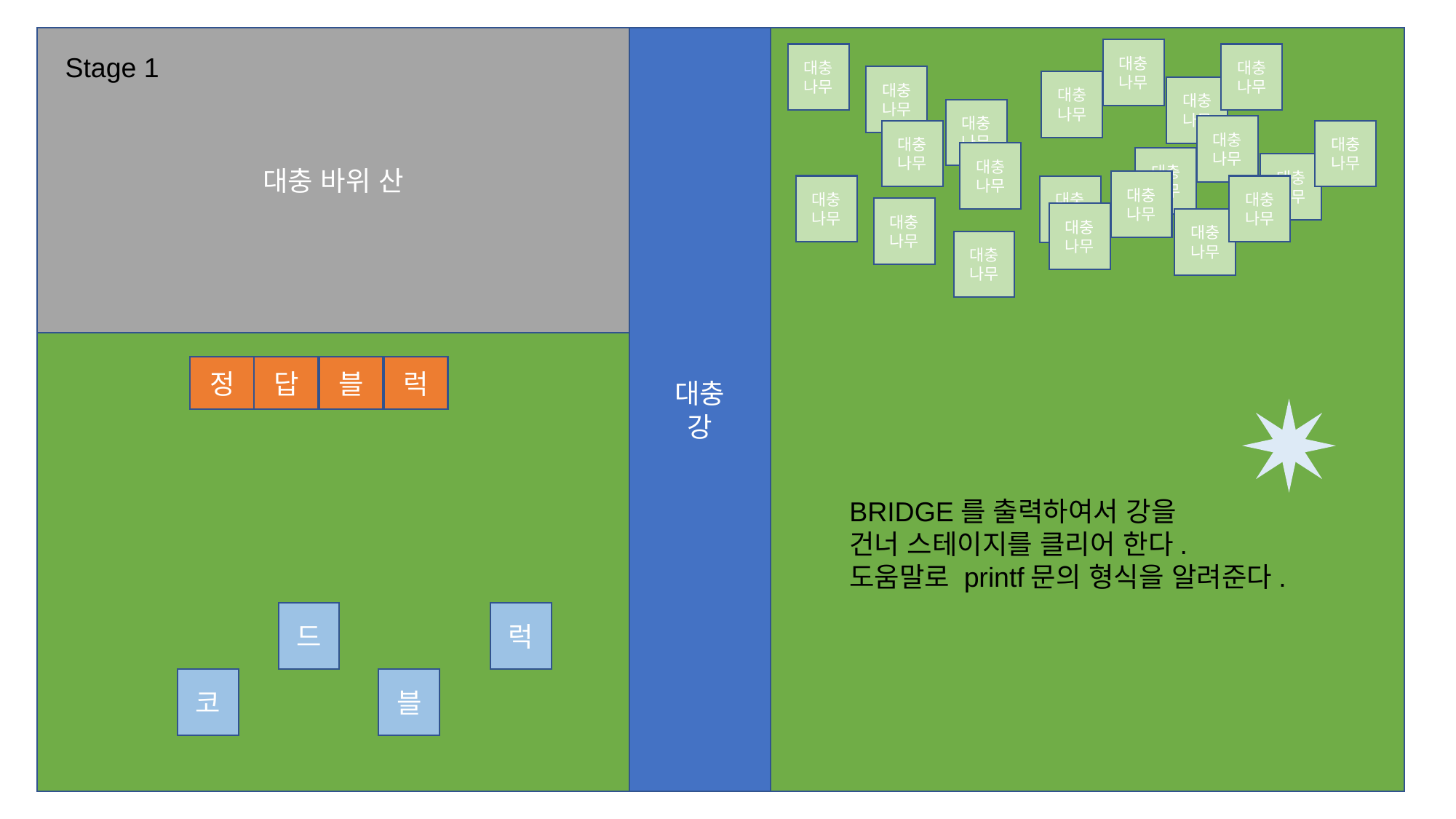

대충
강

대충 바위 산
대충나무
대충나무
대충나무
Stage 1
대충나무
대충나무
대충나무
대충나무
대충나무
대충나무
대충나무
대충나무
대충나무
대충나무
대충나무
대충나무
대충나무
대충나무
대충나무
대충나무
대충나무
대충나무
블
럭
답
정

BRIDGE를 출력하여서 강을
건너 스테이지를 클리어 한다.
도움말로 printf문의 형식을 알려준다.

드
럭
코
블